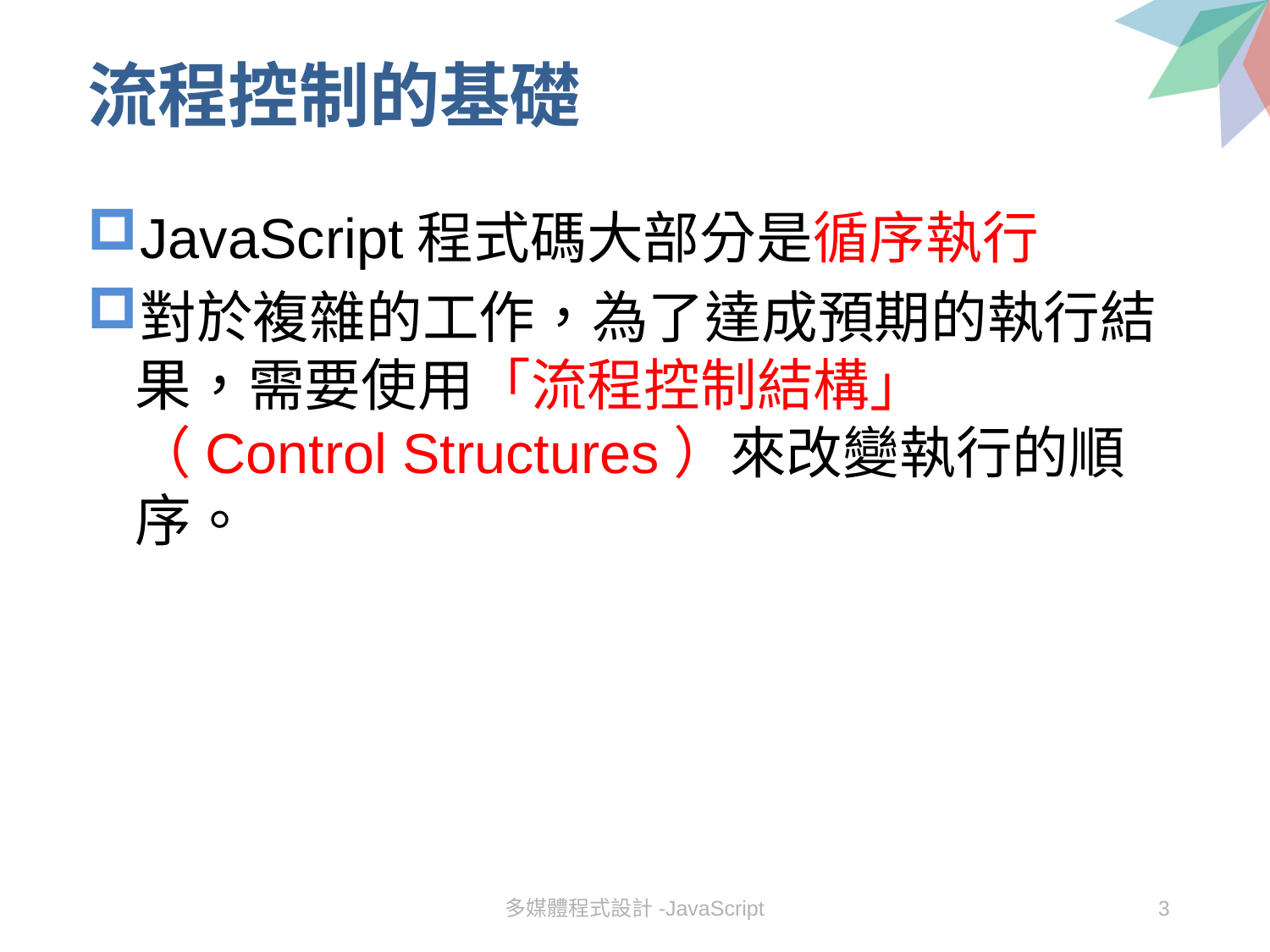

# 流程控制的基礎
JavaScript程式碼大部分是循序執行
對於複雜的工作，為了達成預期的執行結果，需要使用「流程控制結構」（Control Structures）來改變執行的順序。

多媒體程式設計-JavaScript
3